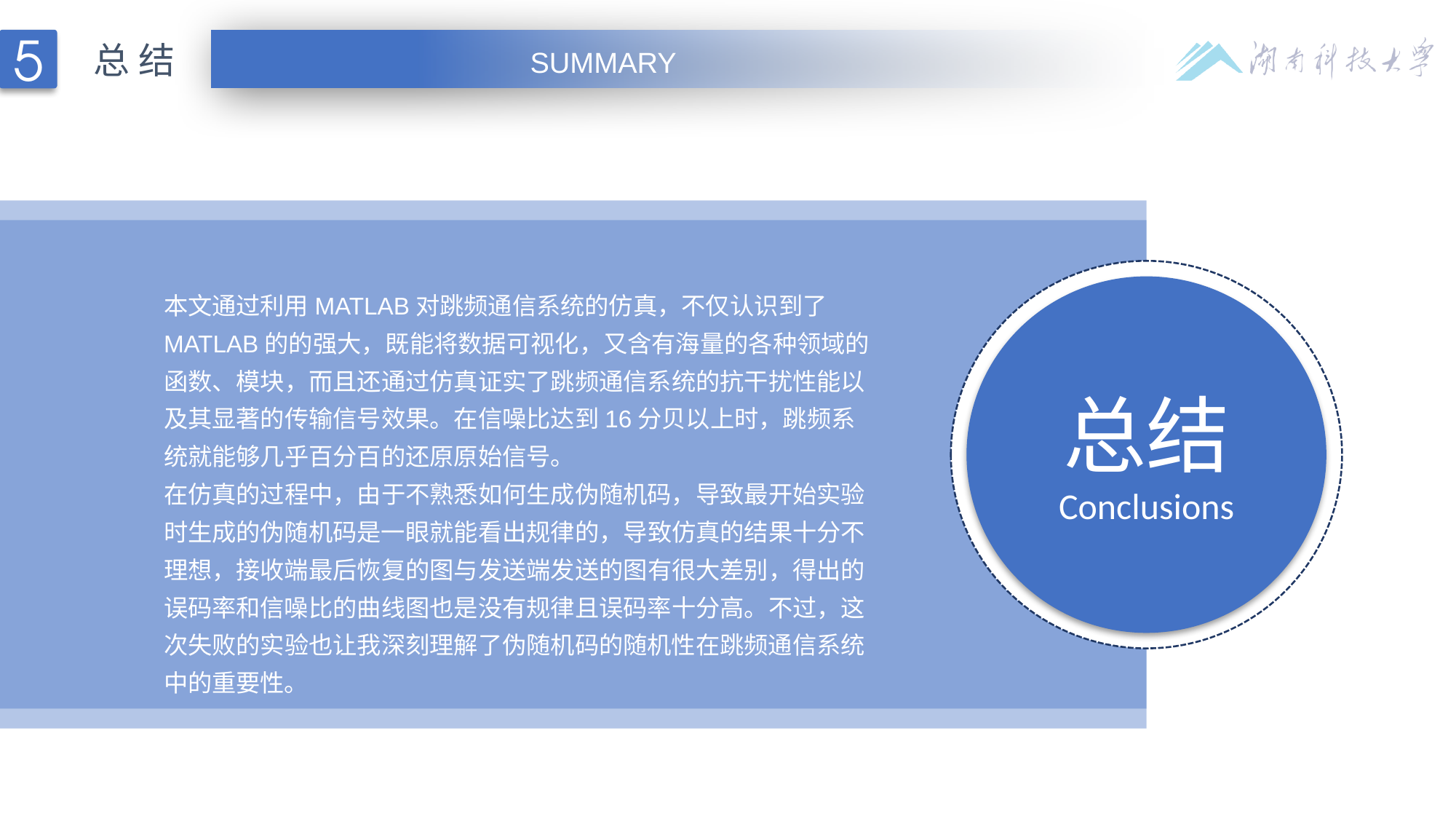

5

总结

SUMMARY

总结
Conclusions
本文通过利用MATLAB对跳频通信系统的仿真，不仅认识到了MATLAB的的强大，既能将数据可视化，又含有海量的各种领域的函数、模块，而且还通过仿真证实了跳频通信系统的抗干扰性能以及其显著的传输信号效果。在信噪比达到16分贝以上时，跳频系统就能够几乎百分百的还原原始信号。
在仿真的过程中，由于不熟悉如何生成伪随机码，导致最开始实验时生成的伪随机码是一眼就能看出规律的，导致仿真的结果十分不理想，接收端最后恢复的图与发送端发送的图有很大差别，得出的误码率和信噪比的曲线图也是没有规律且误码率十分高。不过，这次失败的实验也让我深刻理解了伪随机码的随机性在跳频通信系统中的重要性。